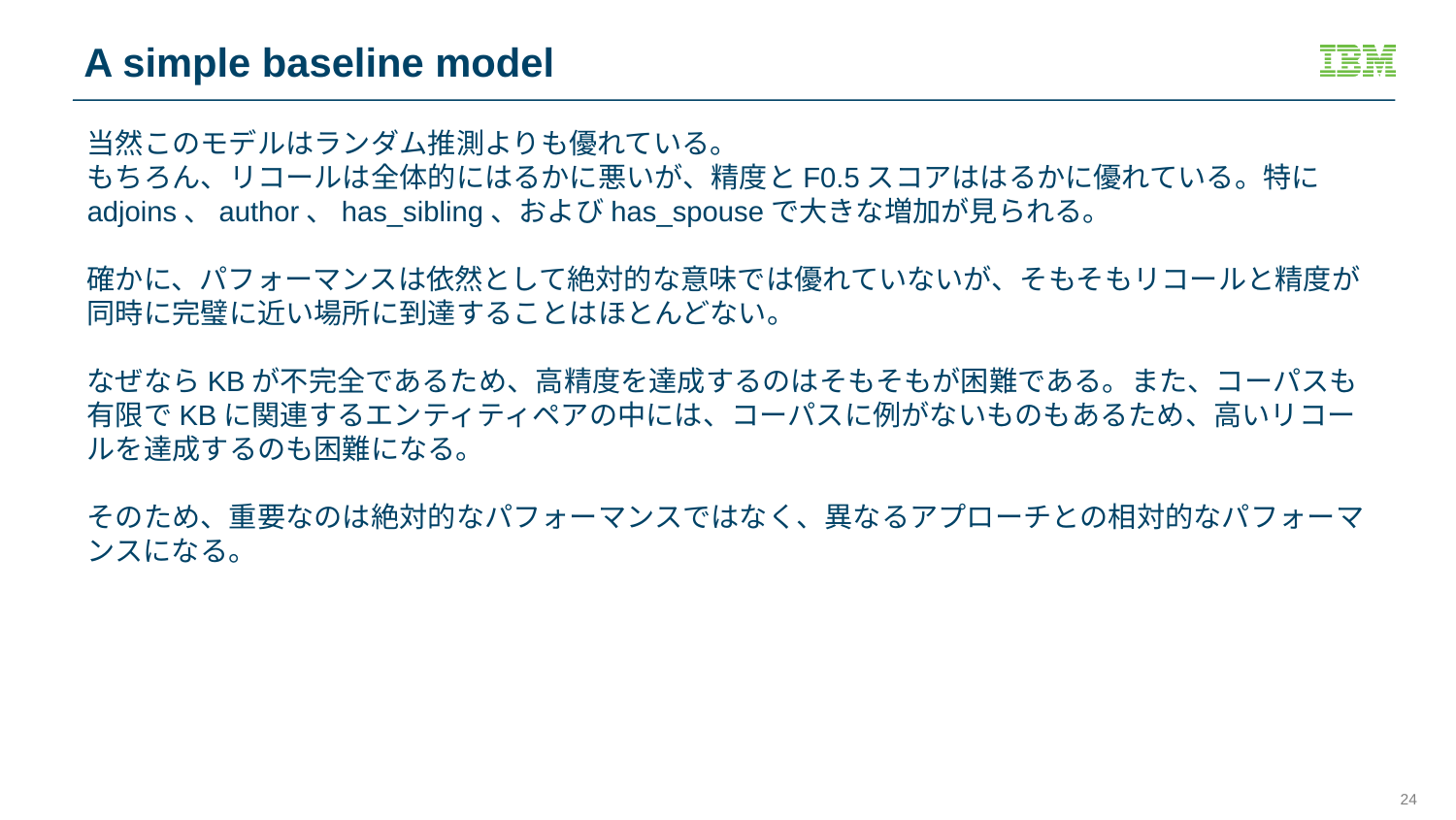

# A simple baseline model
当然このモデルはランダム推測よりも優れている。
もちろん、リコールは全体的にはるかに悪いが、精度とF0.5スコアははるかに優れている。特にadjoins、author、has_sibling、およびhas_spouseで大きな増加が見られる。
確かに、パフォーマンスは依然として絶対的な意味では優れていないが、そもそもリコールと精度が同時に完璧に近い場所に到達することはほとんどない。
なぜならKBが不完全であるため、高精度を達成するのはそもそもが困難である。また、コーパスも有限でKBに関連するエンティティペアの中には、コーパスに例がないものもあるため、高いリコールを達成するのも困難になる。
そのため、重要なのは絶対的なパフォーマンスではなく、異なるアプローチとの相対的なパフォーマンスになる。
24